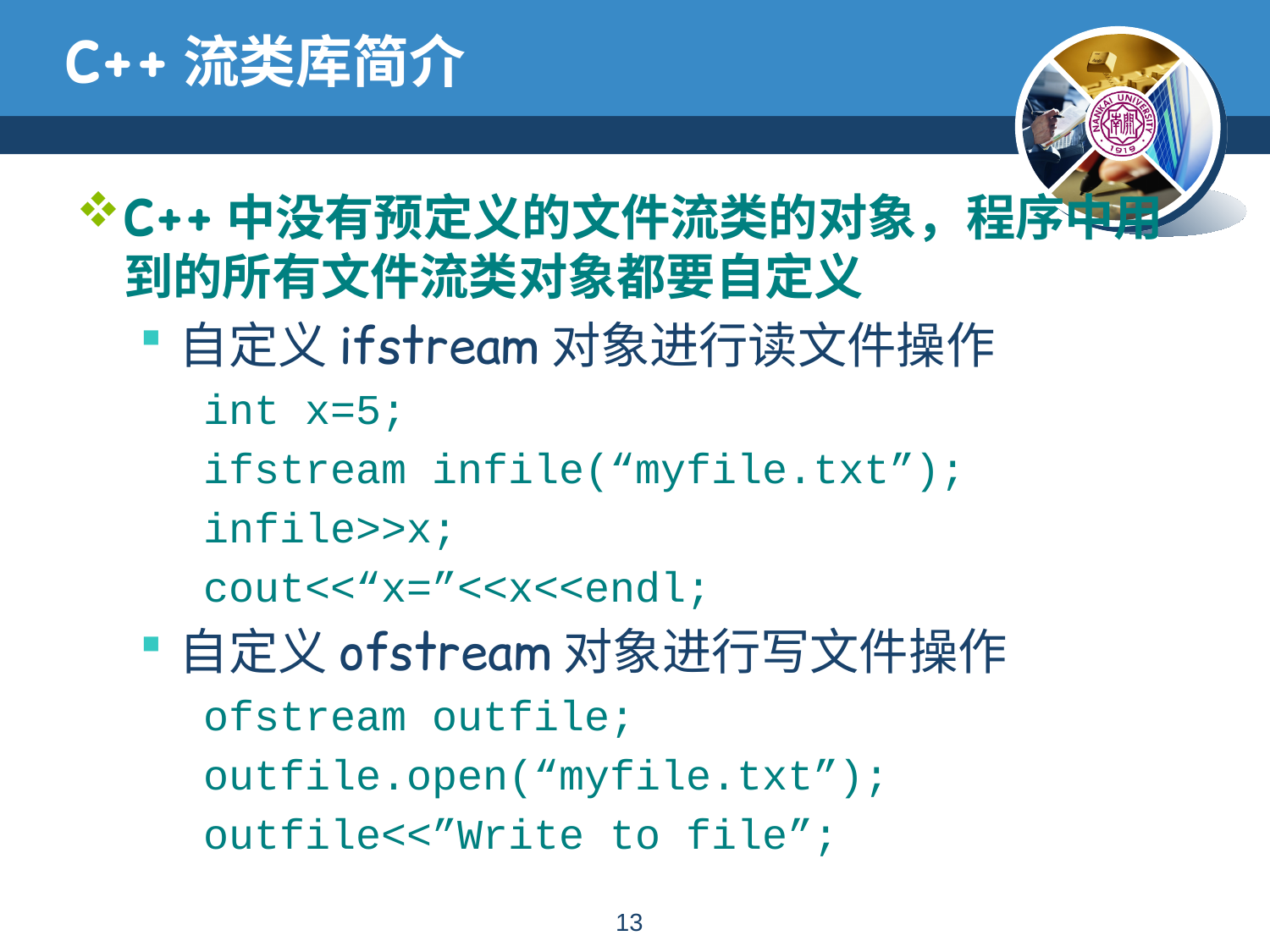

# C++流类库简介
C++中没有预定义的文件流类的对象，程序中用到的所有文件流类对象都要自定义
自定义ifstream对象进行读文件操作
int x=5;
ifstream infile(“myfile.txt”);
infile>>x;
cout<<“x=”<<x<<endl;
自定义ofstream对象进行写文件操作
ofstream outfile;
outfile.open(“myfile.txt”);
outfile<<”Write to file”;
13